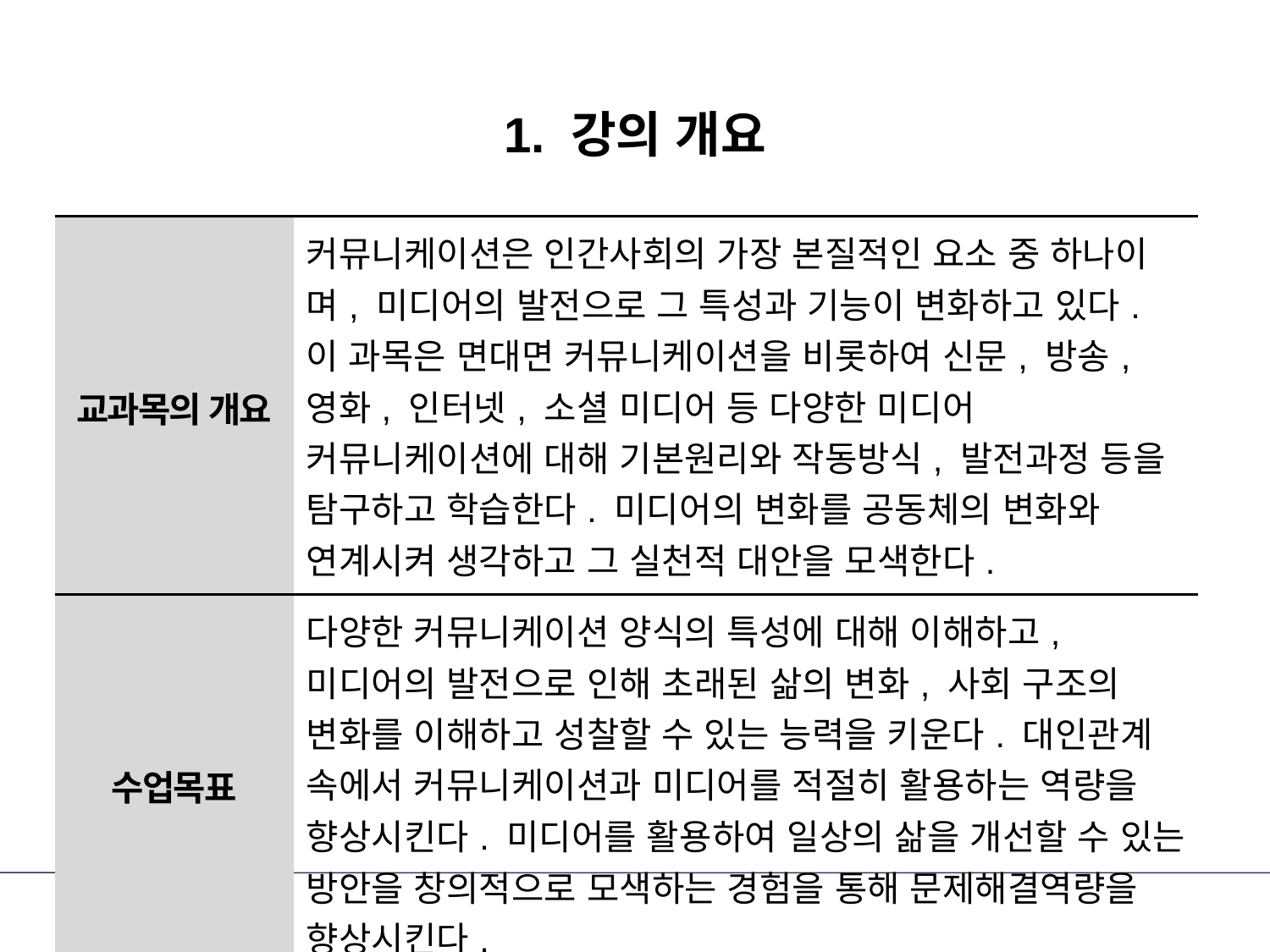

# 1. 강의 개요
| 교과목의 개요 | 커뮤니케이션은 인간사회의 가장 본질적인 요소 중 하나이며, 미디어의 발전으로 그 특성과 기능이 변화하고 있다. 이 과목은 면대면 커뮤니케이션을 비롯하여 신문, 방송, 영화, 인터넷, 소셜 미디어 등 다양한 미디어 커뮤니케이션에 대해 기본원리와 작동방식, 발전과정 등을 탐구하고 학습한다. 미디어의 변화를 공동체의 변화와 연계시켜 생각하고 그 실천적 대안을 모색한다. |
| --- | --- |
| 수업목표 | 다양한 커뮤니케이션 양식의 특성에 대해 이해하고, 미디어의 발전으로 인해 초래된 삶의 변화, 사회 구조의 변화를 이해하고 성찰할 수 있는 능력을 키운다. 대인관계 속에서 커뮤니케이션과 미디어를 적절히 활용하는 역량을 향상시킨다. 미디어를 활용하여 일상의 삶을 개선할 수 있는 방안을 창의적으로 모색하는 경험을 통해 문제해결역량을 향상시킨다. |